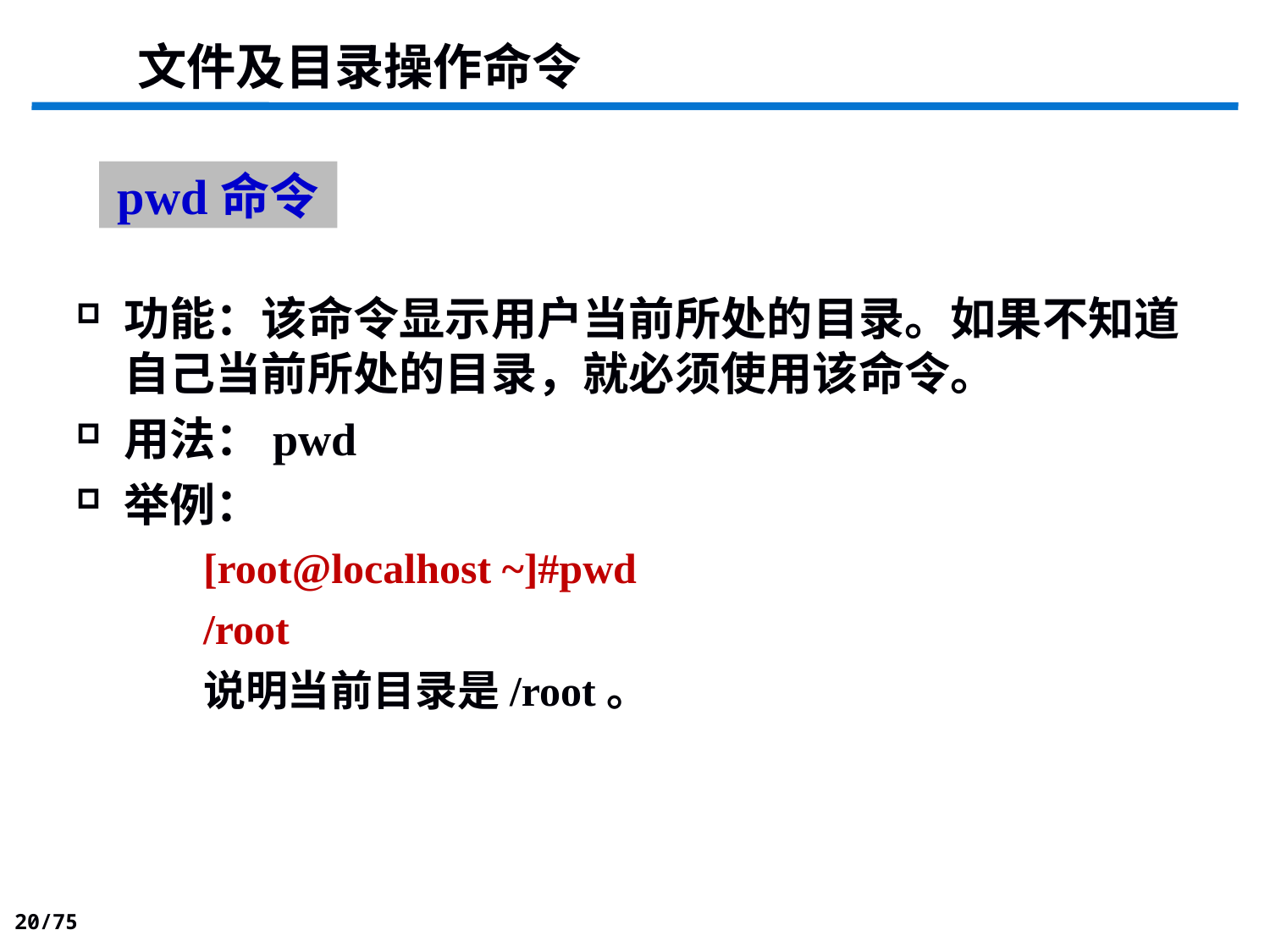

文件及目录操作命令
# pwd命令
功能：该命令显示用户当前所处的目录。如果不知道自己当前所处的目录，就必须使用该命令。
用法：pwd
举例：
[root@localhost ~]#pwd
/root
说明当前目录是/root。